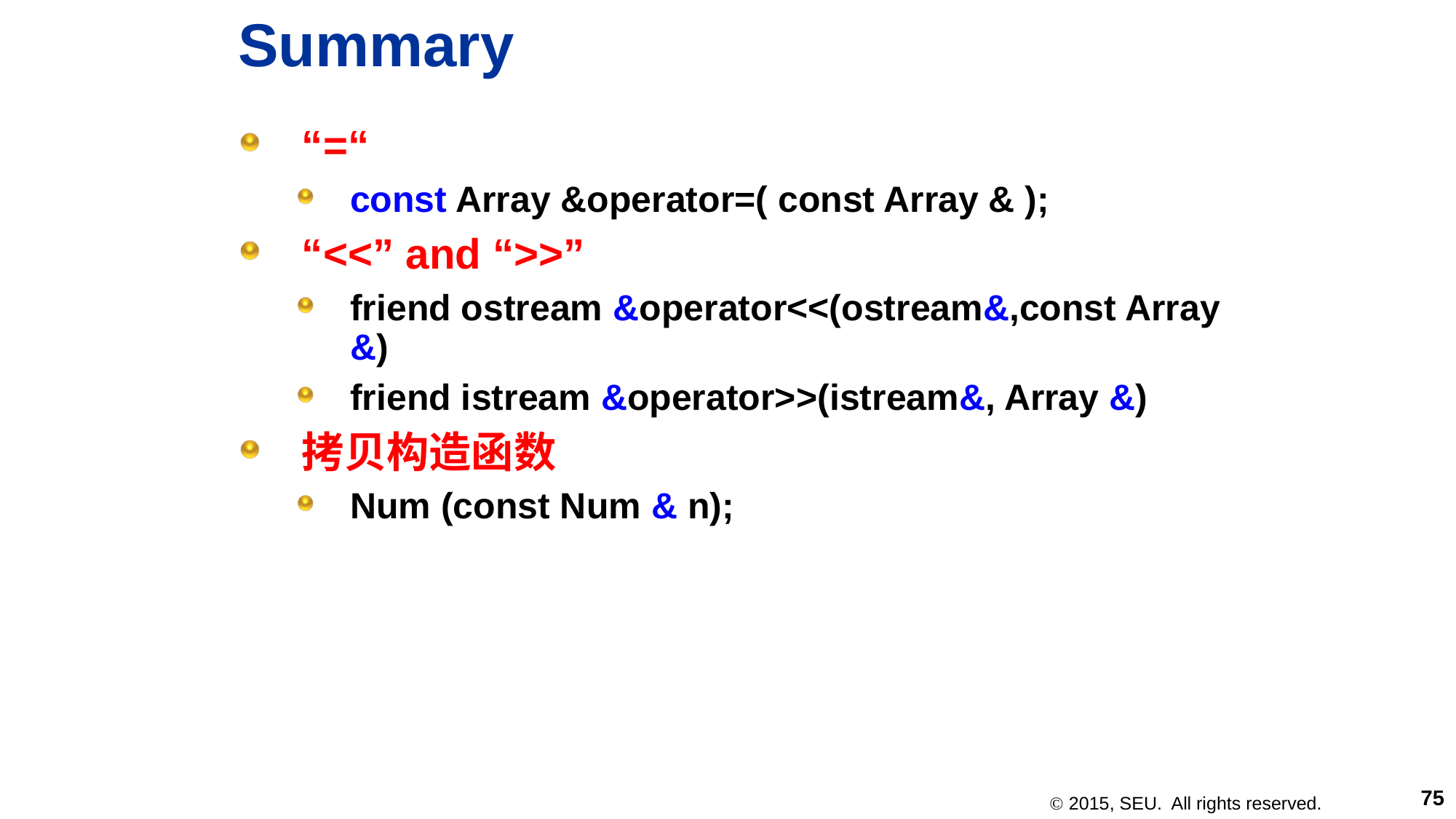

# Summary
“=“
const Array &operator=( const Array & );
“<<” and “>>”
friend ostream &operator<<(ostream&,const Array &)
friend istream &operator>>(istream&, Array &)
拷贝构造函数
Num (const Num & n);